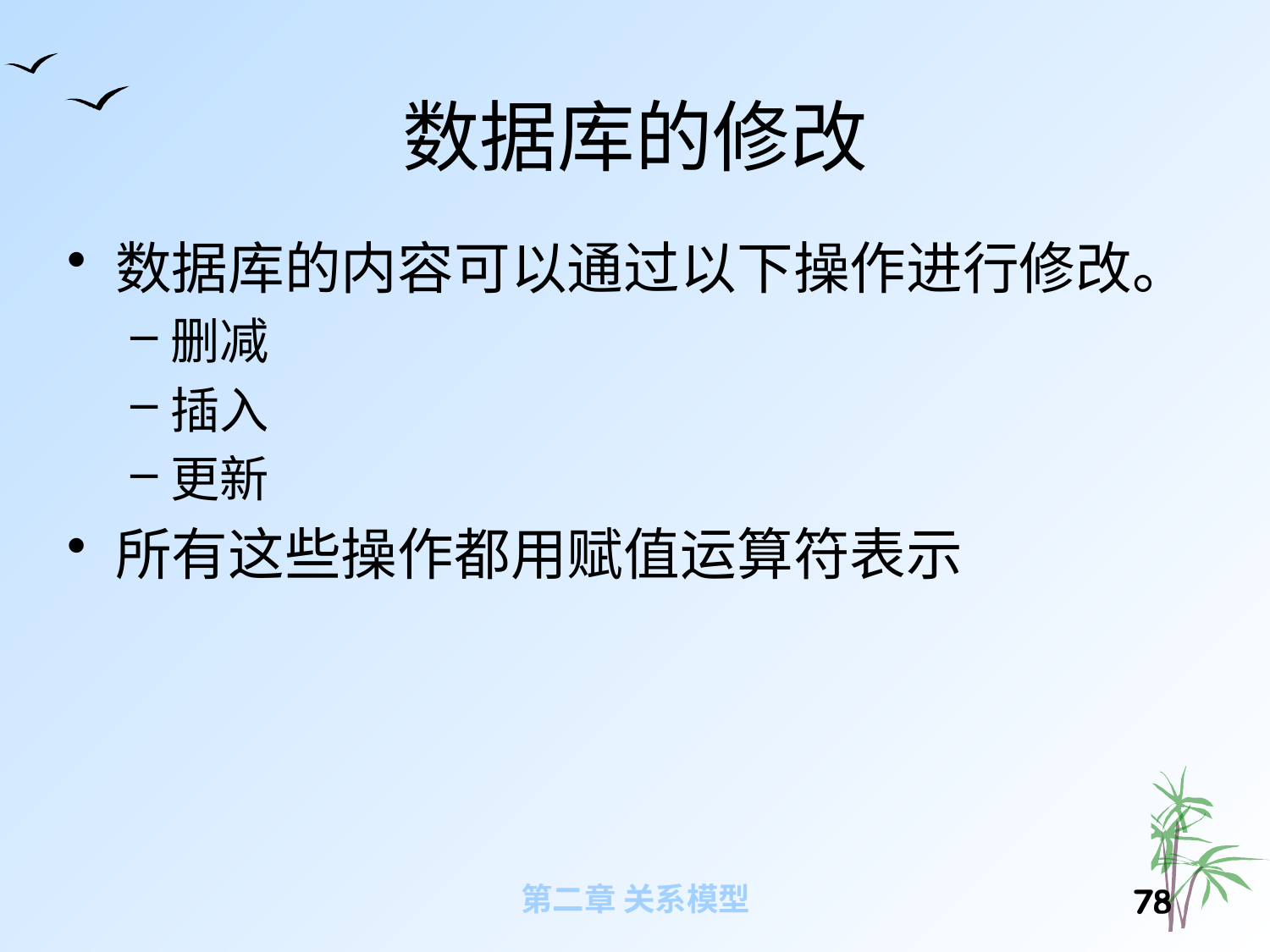

# 数据库的修改
数据库的内容可以通过以下操作进行修改。
删减
插入
更新
所有这些操作都用赋值运算符表示
第二章 关系模型
78